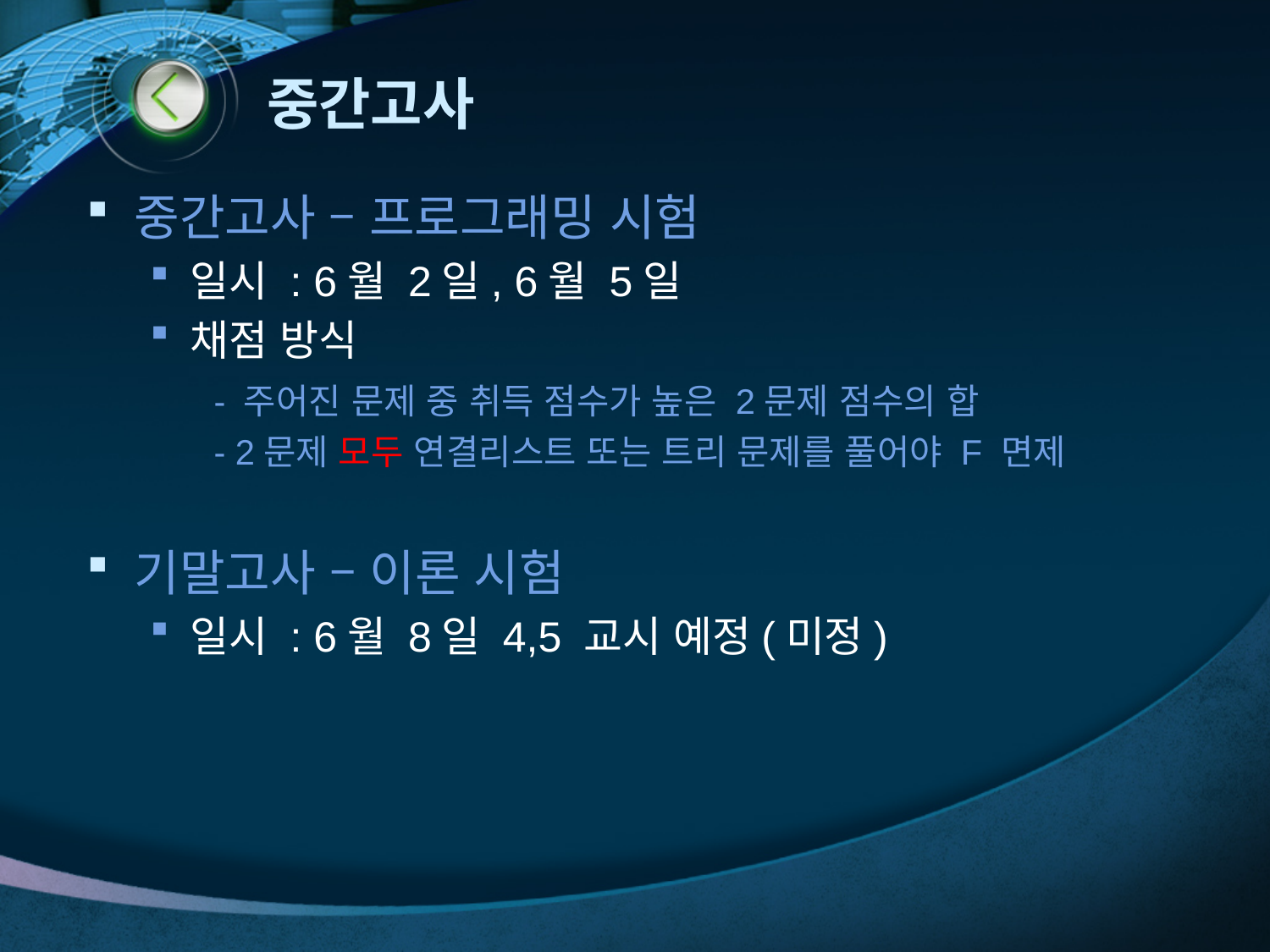

# 중간고사
중간고사 – 프로그래밍 시험
일시 : 6월 2일, 6월 5일
채점 방식
    	- 주어진 문제 중 취득 점수가 높은 2문제 점수의 합
    	- 2문제 모두 연결리스트 또는 트리 문제를 풀어야 F 면제

기말고사 – 이론 시험
일시 : 6월 8일 4,5 교시 예정(미정)